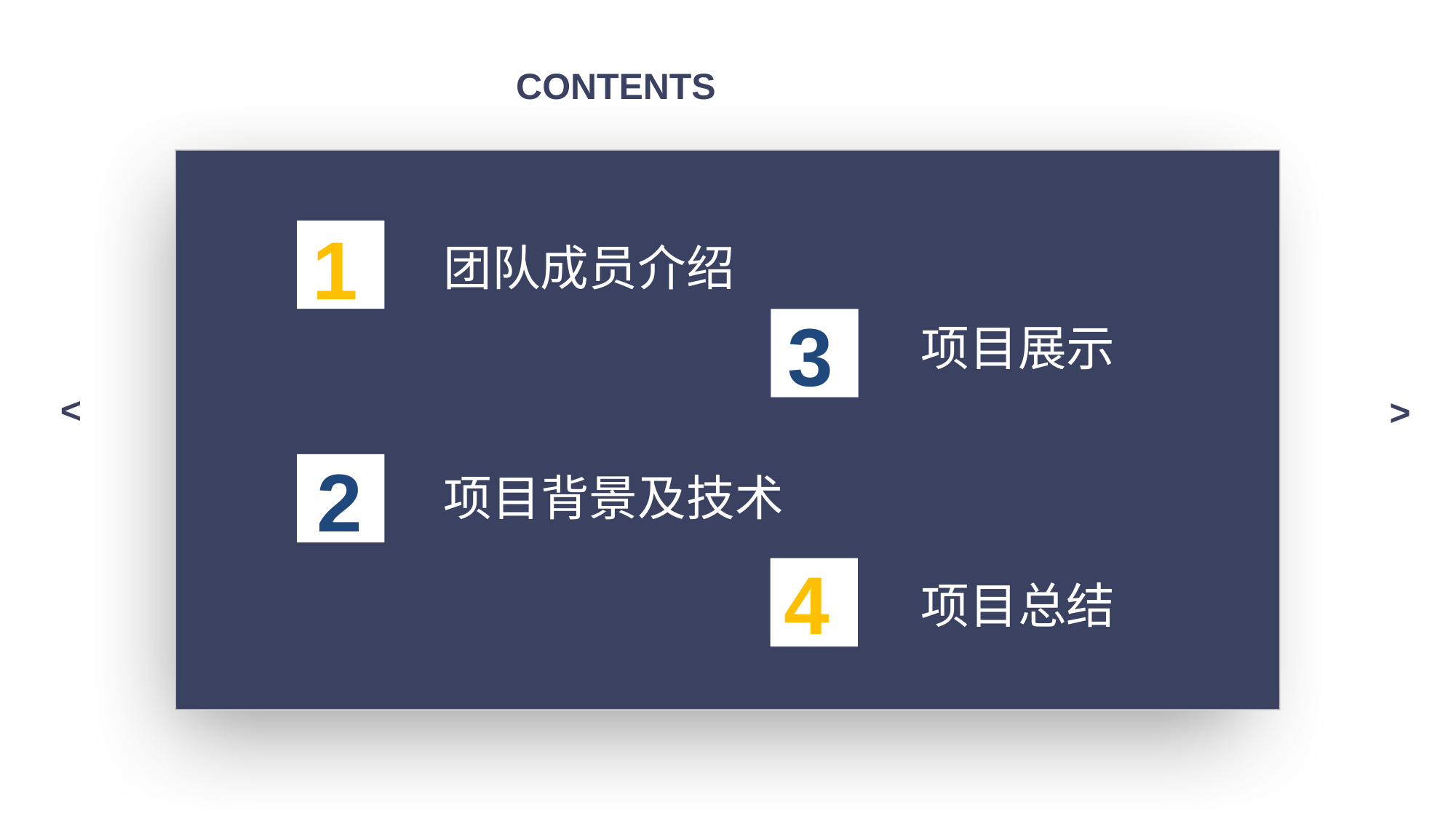

CONTENTS

1

团队成员介绍
3

项目展示
<
<
2

项目背景及技术
4

项目总结